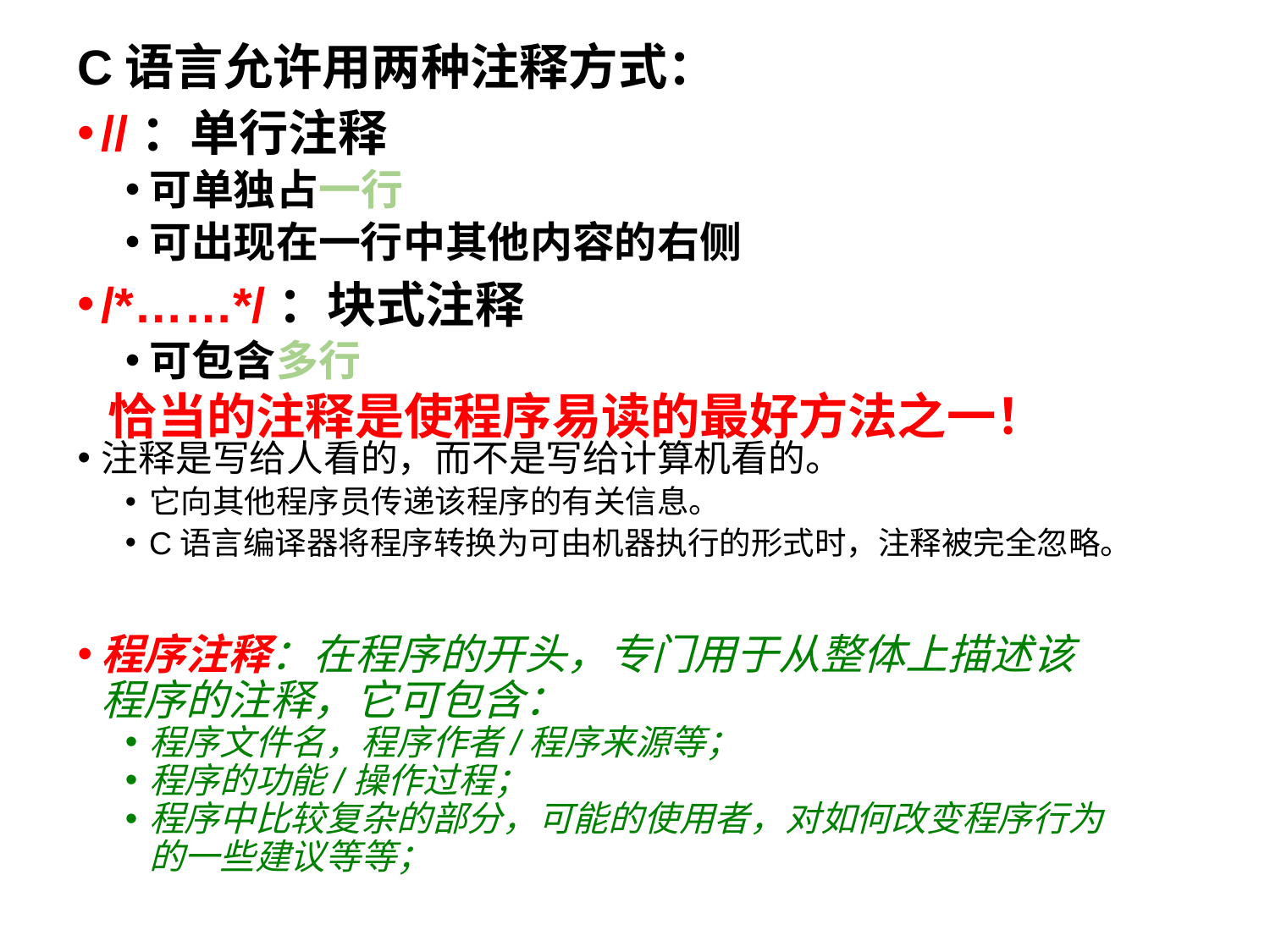

C语言允许用两种注释方式：
//：单行注释
可单独占一行
可出现在一行中其他内容的右侧
/*……*/：块式注释
可包含多行
恰当的注释是使程序易读的最好方法之一！
注释是写给人看的，而不是写给计算机看的。
它向其他程序员传递该程序的有关信息。
C语言编译器将程序转换为可由机器执行的形式时，注释被完全忽略。

程序注释：在程序的开头，专门用于从整体上描述该程序的注释，它可包含：
程序文件名，程序作者/程序来源等；
程序的功能/操作过程；
程序中比较复杂的部分，可能的使用者，对如何改变程序行为的一些建议等等；
14